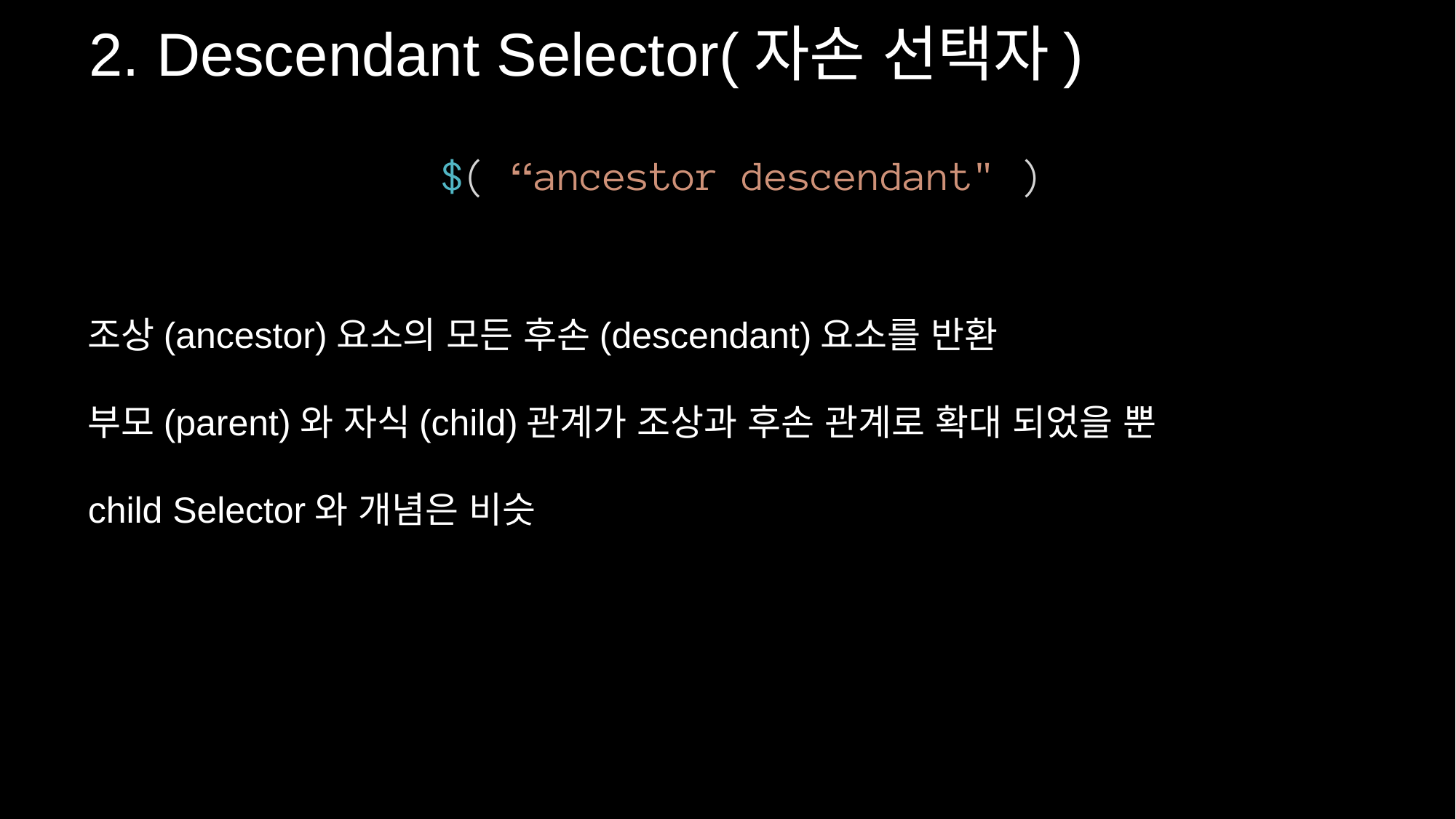

2. Descendant Selector(자손 선택자)
$( “ancestor descendant" )
조상(ancestor)요소의 모든 후손(descendant)요소를 반환

부모(parent)와 자식(child)관계가 조상과 후손 관계로 확대 되었을 뿐

child Selector와 개념은 비슷